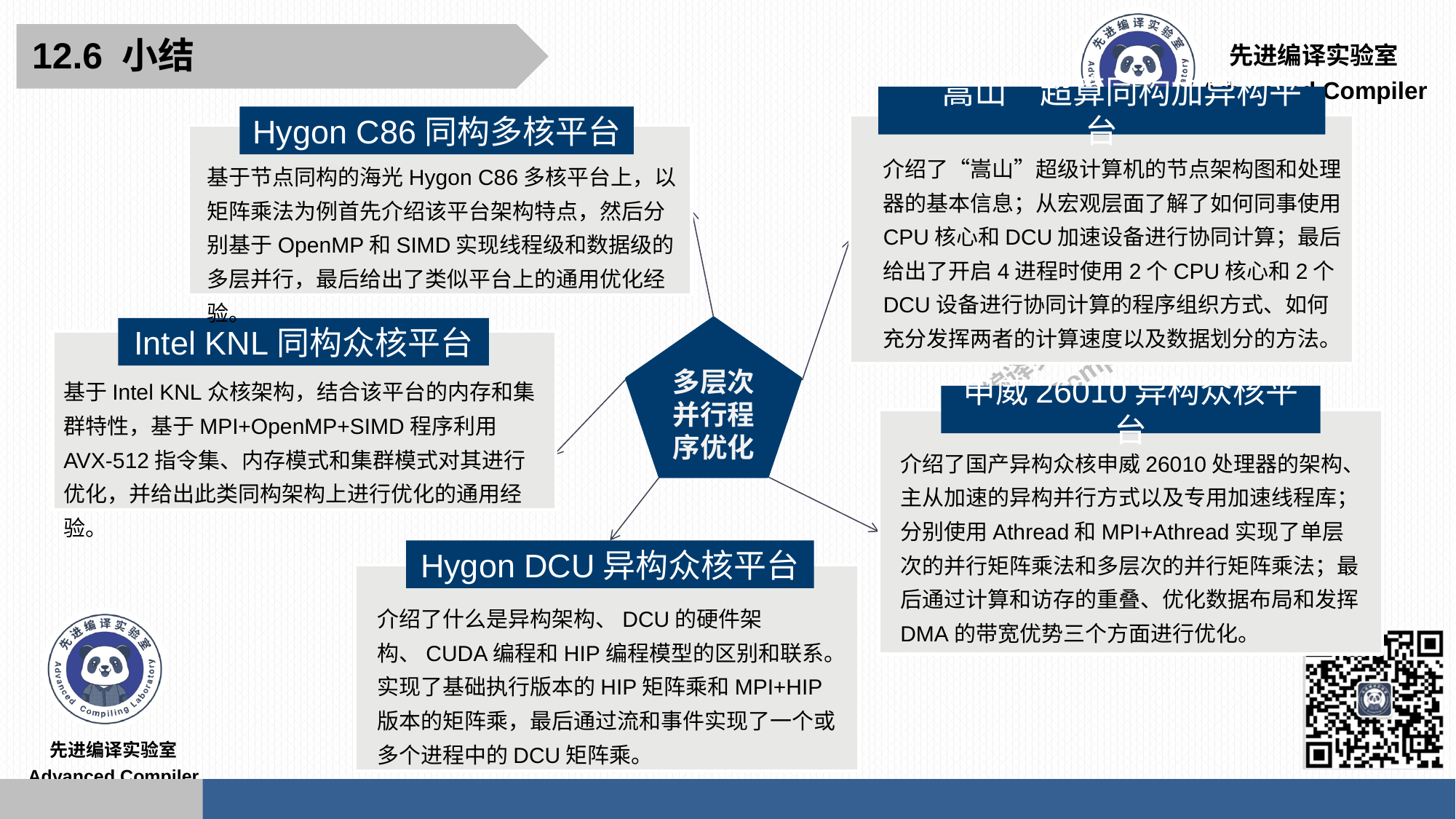

12.6 小结
“嵩山”超算同构加异构平台
Hygon C86同构多核平台

介绍了“嵩山”超级计算机的节点架构图和处理器的基本信息；从宏观层面了解了如何同事使用CPU核心和DCU加速设备进行协同计算；最后给出了开启4进程时使用2个CPU核心和2个DCU设备进行协同计算的程序组织方式、如何充分发挥两者的计算速度以及数据划分的方法。
基于节点同构的海光Hygon C86多核平台上，以矩阵乘法为例首先介绍该平台架构特点，然后分别基于OpenMP和SIMD实现线程级和数据级的多层并行，最后给出了类似平台上的通用优化经验。

多层次并行程序优化
Intel KNL同构众核平台

基于Intel KNL众核架构，结合该平台的内存和集群特性，基于MPI+OpenMP+SIMD程序利用AVX-512指令集、内存模式和集群模式对其进行优化，并给出此类同构架构上进行优化的通用经验。
申威26010异构众核平台

介绍了国产异构众核申威26010处理器的架构、主从加速的异构并行方式以及专用加速线程库；分别使用Athread和MPI+Athread实现了单层次的并行矩阵乘法和多层次的并行矩阵乘法；最后通过计算和访存的重叠、优化数据布局和发挥DMA的带宽优势三个方面进行优化。
Hygon DCU异构众核平台

介绍了什么是异构架构、DCU的硬件架构、CUDA编程和HIP编程模型的区别和联系。实现了基础执行版本的HIP矩阵乘和MPI+HIP版本的矩阵乘，最后通过流和事件实现了一个或多个进程中的DCU矩阵乘。